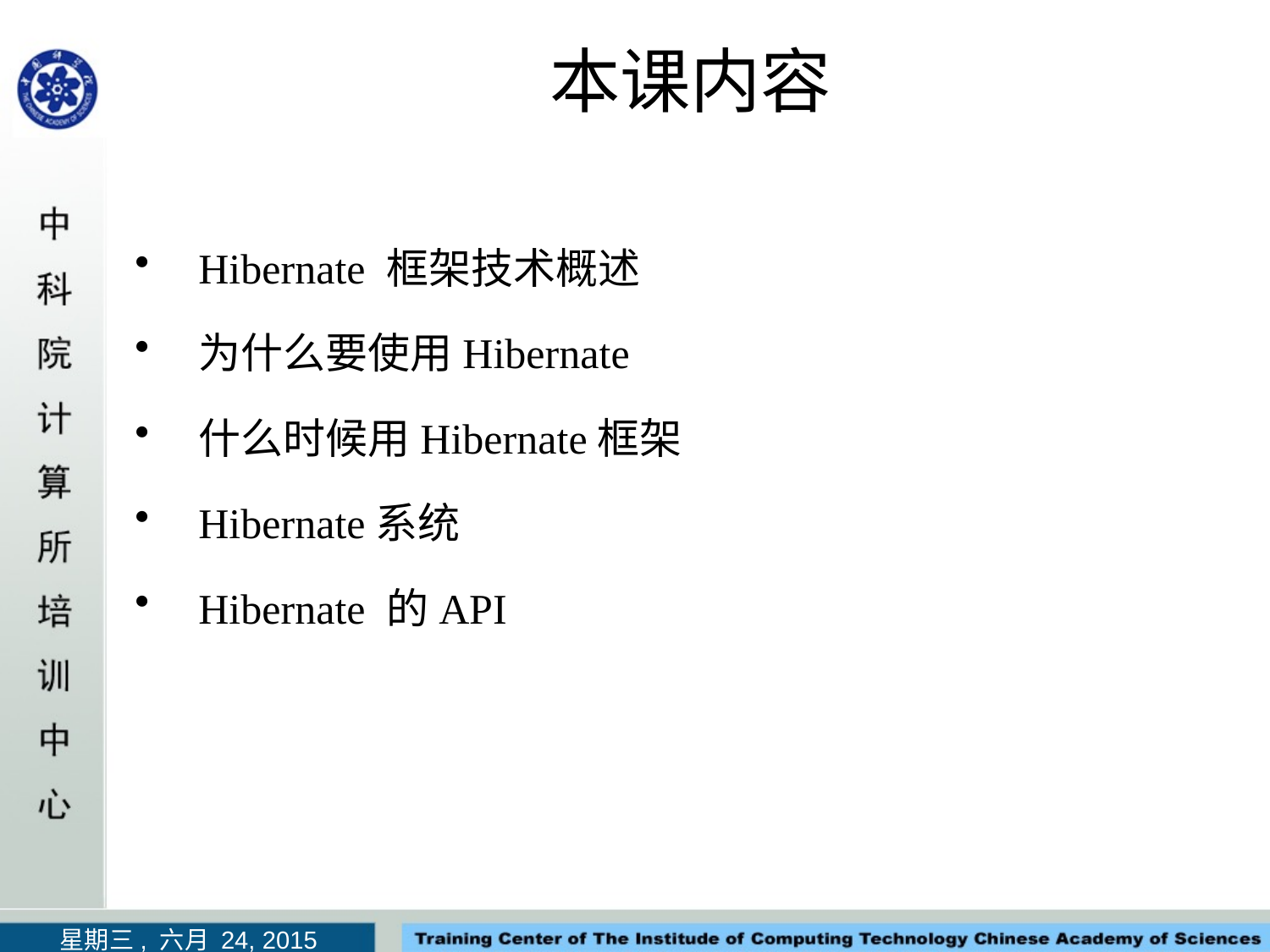

# 本课内容
Hibernate 框架技术概述
为什么要使用Hibernate
什么时候用Hibernate框架
Hibernate系统
Hibernate 的API
2
星期三, 六月 24, 2015